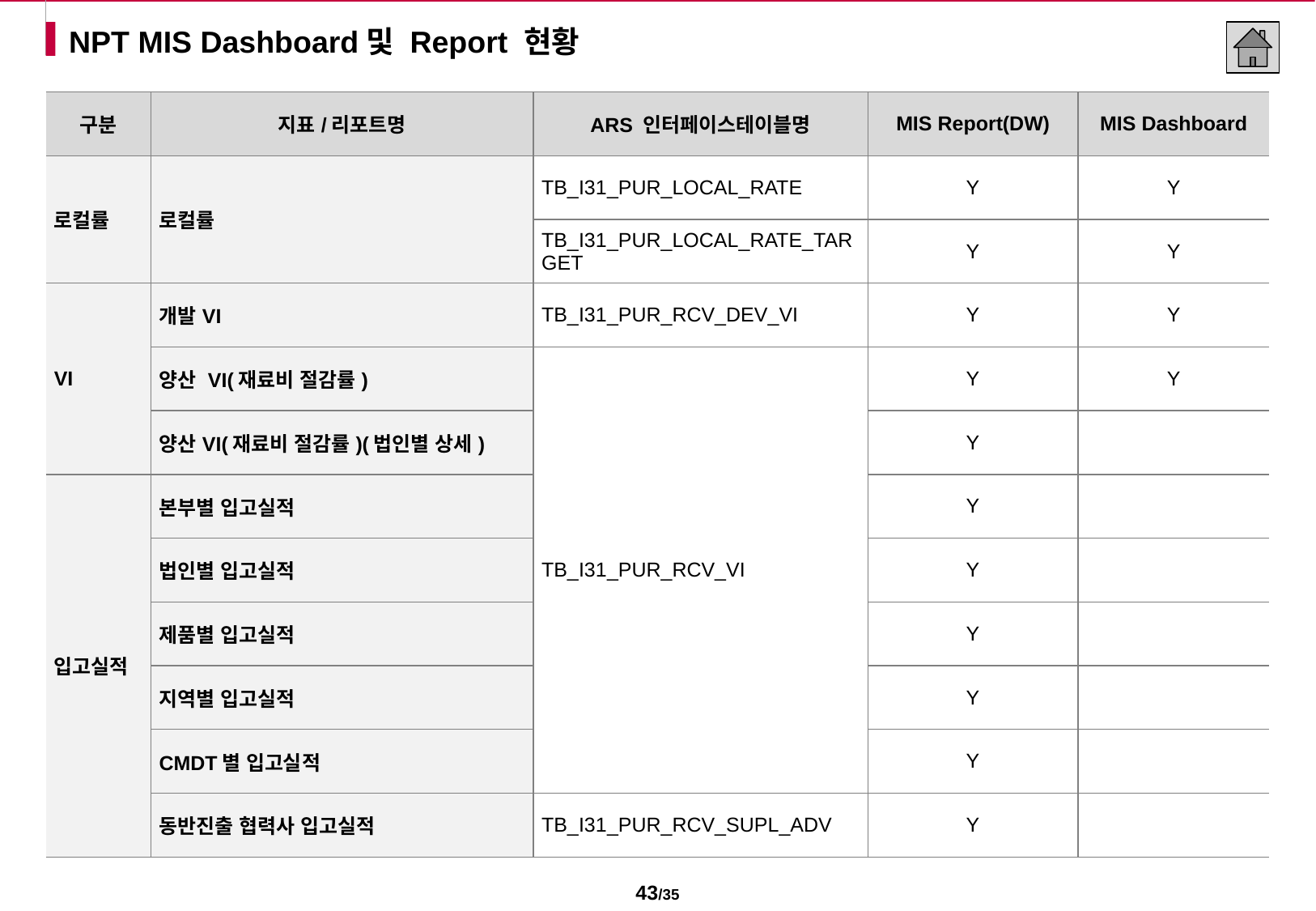

# NPT MIS Dashboard및 Report 현황

| 구분 | 지표/리포트명 | ARS 인터페이스테이블명 | MIS Report(DW) | MIS Dashboard |
| --- | --- | --- | --- | --- |
| 로컬률 | 로컬률 | TB\_I31\_PUR\_LOCAL\_RATE | Y | Y |
|  |  | TB\_I31\_PUR\_LOCAL\_RATE\_TARGET | Y | Y |
| VI | 개발VI | TB\_I31\_PUR\_RCV\_DEV\_VI | Y | Y |
|  | 양산 VI(재료비 절감률) | TB\_I31\_PUR\_RCV\_VI | Y | Y |
|  | 양산VI(재료비 절감률)(법인별 상세) |  | Y |  |
| 입고실적 | 본부별 입고실적 |  | Y |  |
|  | 법인별 입고실적 |  | Y |  |
|  | 제품별 입고실적 |  | Y |  |
|  | 지역별 입고실적 |  | Y |  |
|  | CMDT별 입고실적 |  | Y |  |
|  | 동반진출 협력사 입고실적 | TB\_I31\_PUR\_RCV\_SUPL\_ADV | Y |  |